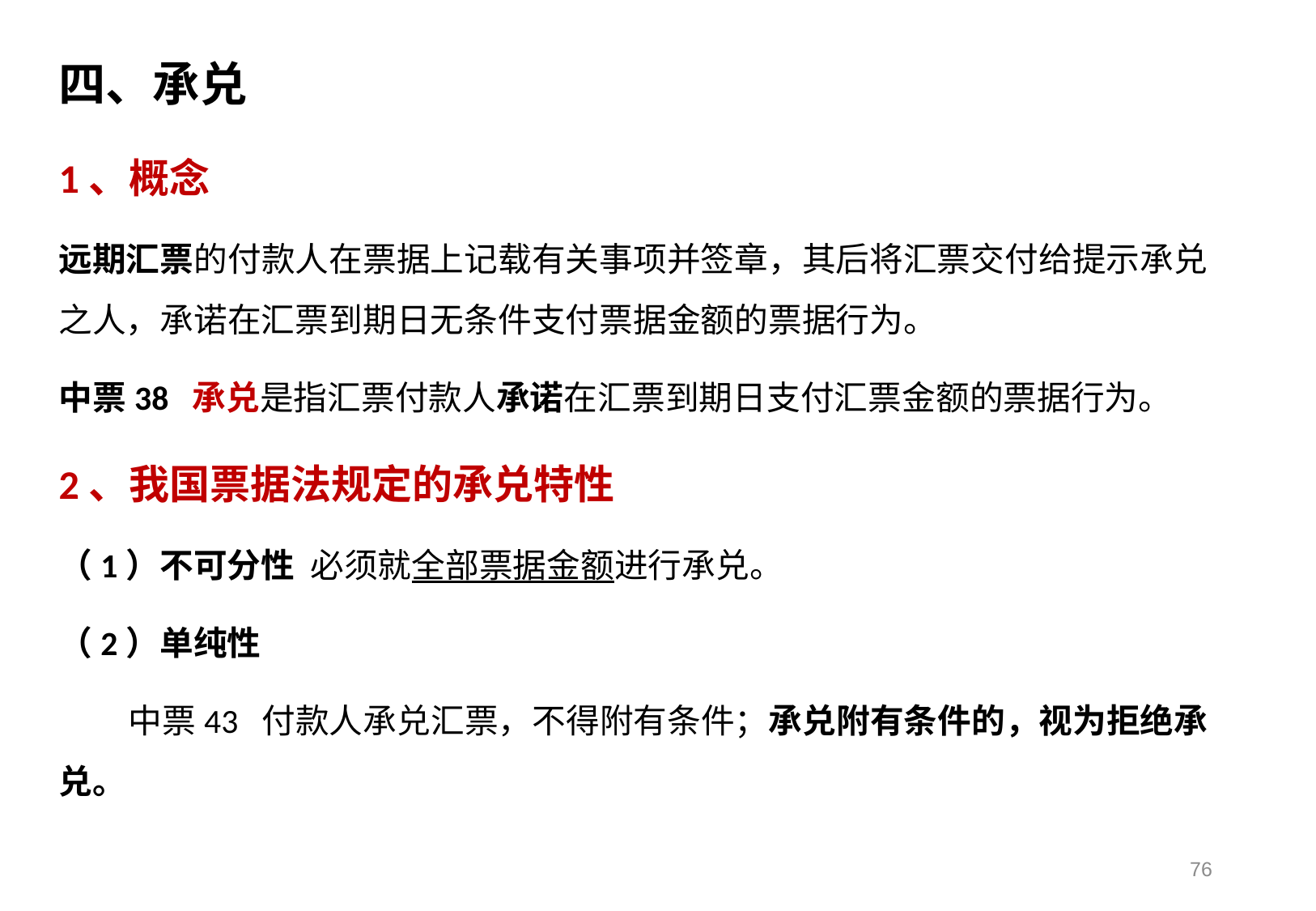

四、承兑
1、概念
远期汇票的付款人在票据上记载有关事项并签章，其后将汇票交付给提示承兑之人，承诺在汇票到期日无条件支付票据金额的票据行为。
中票38  承兑是指汇票付款人承诺在汇票到期日支付汇票金额的票据行为。
2、我国票据法规定的承兑特性
（1）不可分性  必须就全部票据金额进行承兑。
（2）单纯性
        中票43  付款人承兑汇票，不得附有条件；承兑附有条件的，视为拒绝承兑。
76